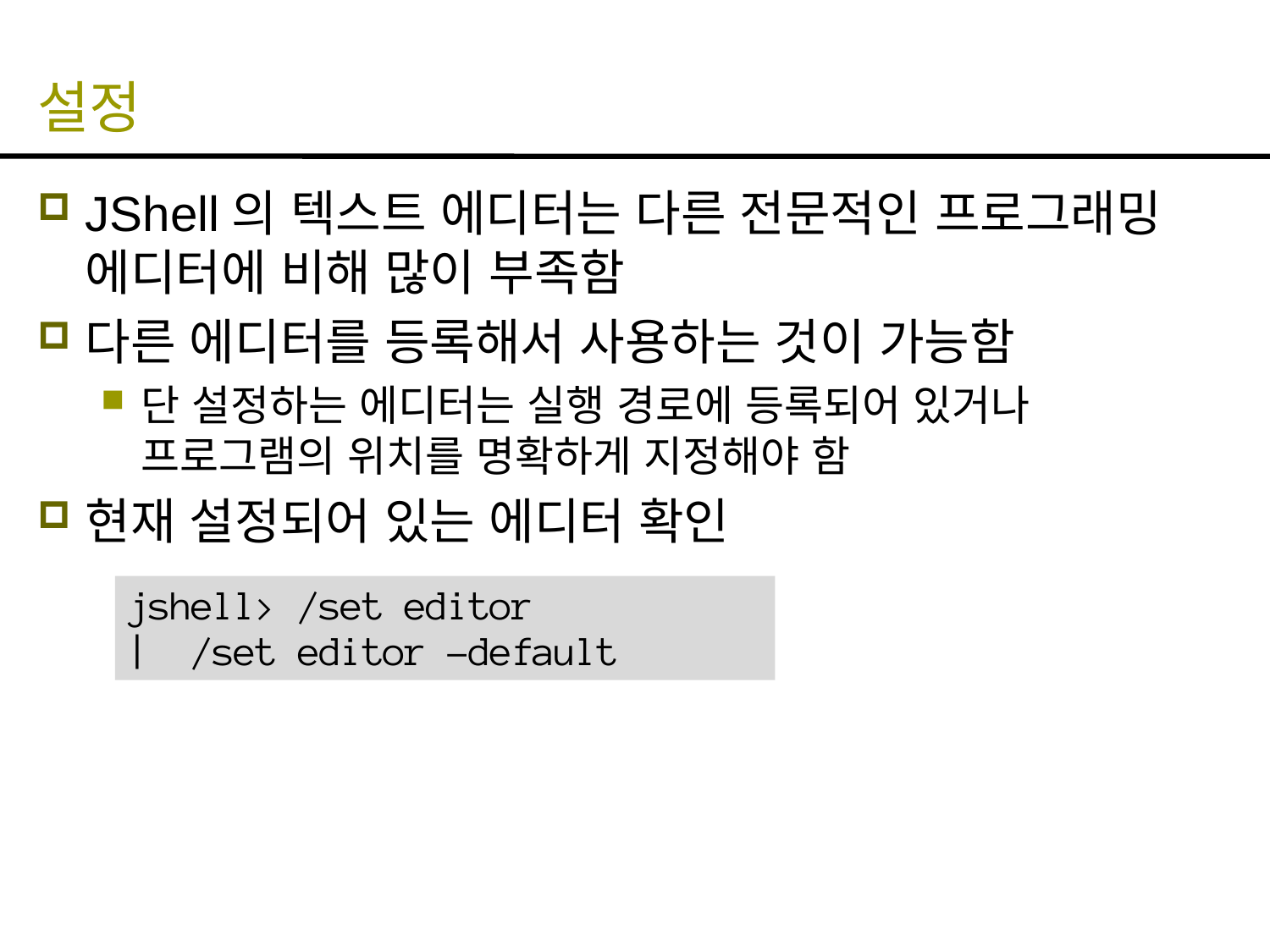

# 설정
JShell의 텍스트 에디터는 다른 전문적인 프로그래밍 에디터에 비해 많이 부족함
다른 에디터를 등록해서 사용하는 것이 가능함
단 설정하는 에디터는 실행 경로에 등록되어 있거나 프로그램의 위치를 명확하게 지정해야 함
현재 설정되어 있는 에디터 확인

jshell> /set editor
|  /set editor -default